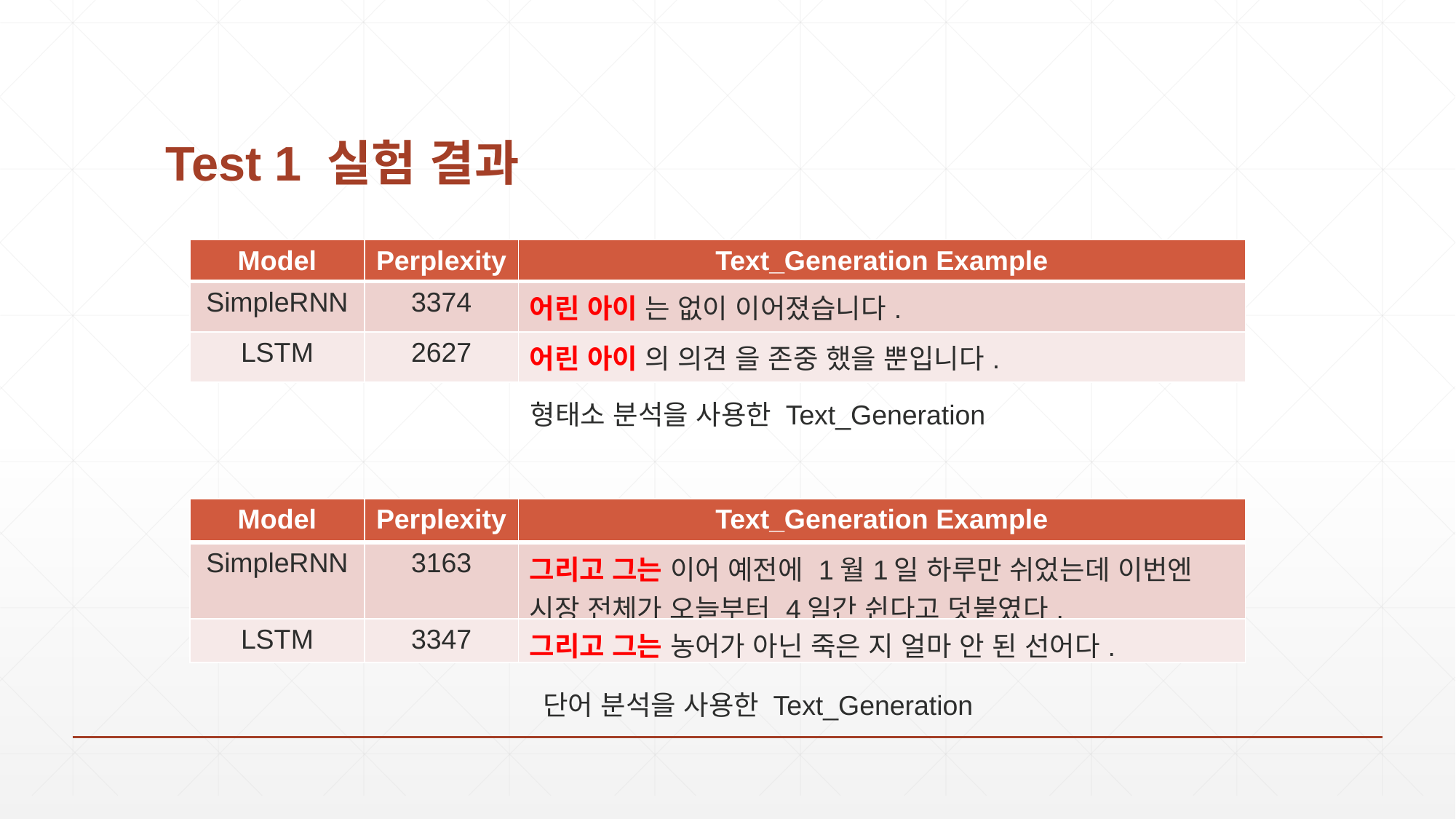

# Test 1 실험 결과
| Model | Perplexity | Text\_Generation Example |
| --- | --- | --- |
| SimpleRNN | 3374 | 어린 아이 는 없이 이어졌습니다. |
| LSTM | 2627 | 어린 아이 의 의견 을 존중 했을 뿐입니다. |
형태소 분석을 사용한 Text_Generation
| Model | Perplexity | Text\_Generation Example |
| --- | --- | --- |
| SimpleRNN | 3163 | 그리고 그는 이어 예전에 1월1일 하루만 쉬었는데 이번엔 시장 전체가 오늘부터 4일간 쉰다고 덧붙였다. |
| LSTM | 3347 | 그리고 그는 농어가 아닌 죽은 지 얼마 안 된 선어다. |
| Model | Perplexity | Text\_Generation |
| --- | --- | --- |
| SimpleRNN | 3163 | 어린 아이 는 없이 이어졌습니다. |
| LSTM | 3347 | 어린 아이 의 의견 을 존중 했을 뿐입니다. |
단어 분석을 사용한 Text_Generation